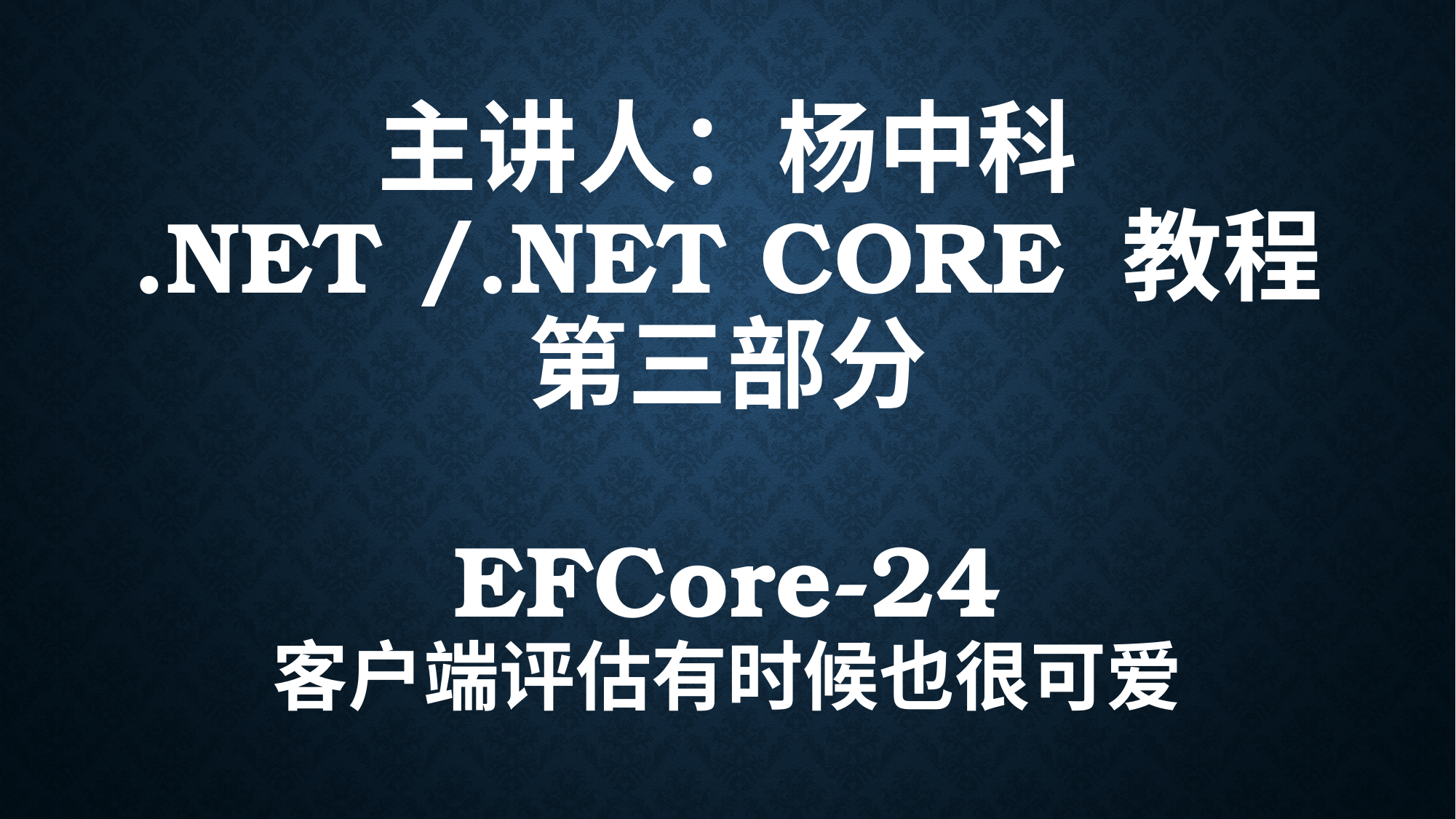

# 主讲人：杨中科 .NET /.NET Core 教程 第三部分 EFCore-24 客户端评估有时候也很可爱